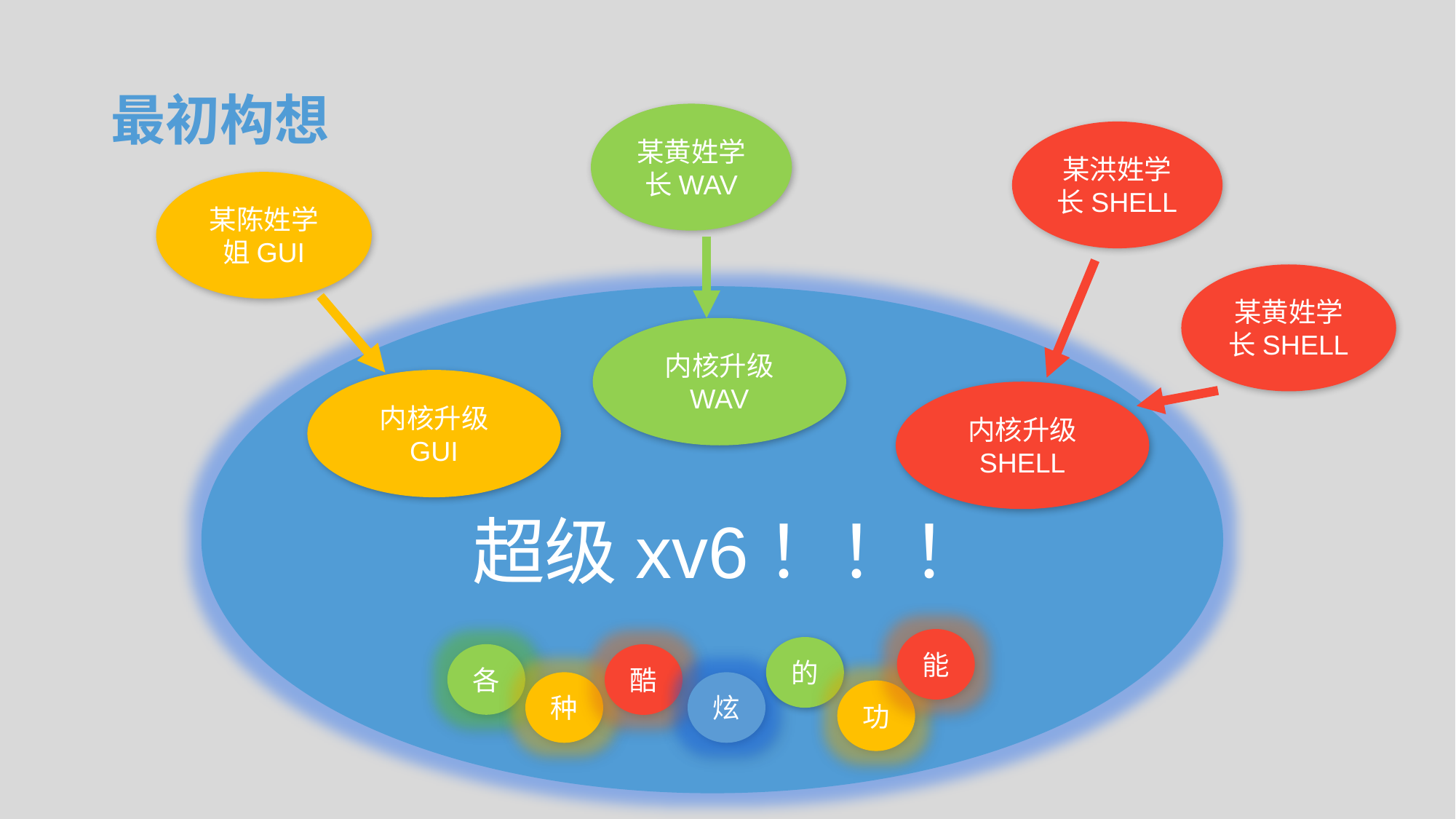

# 最初构想
某黄姓学长WAV
某洪姓学长SHELL
某陈姓学姐GUI
某黄姓学长SHELL

内核升级
WAV
内核升级
GUI
内核升级
SHELL
超级xv6！！！
能
的
各
酷
种
炫
功